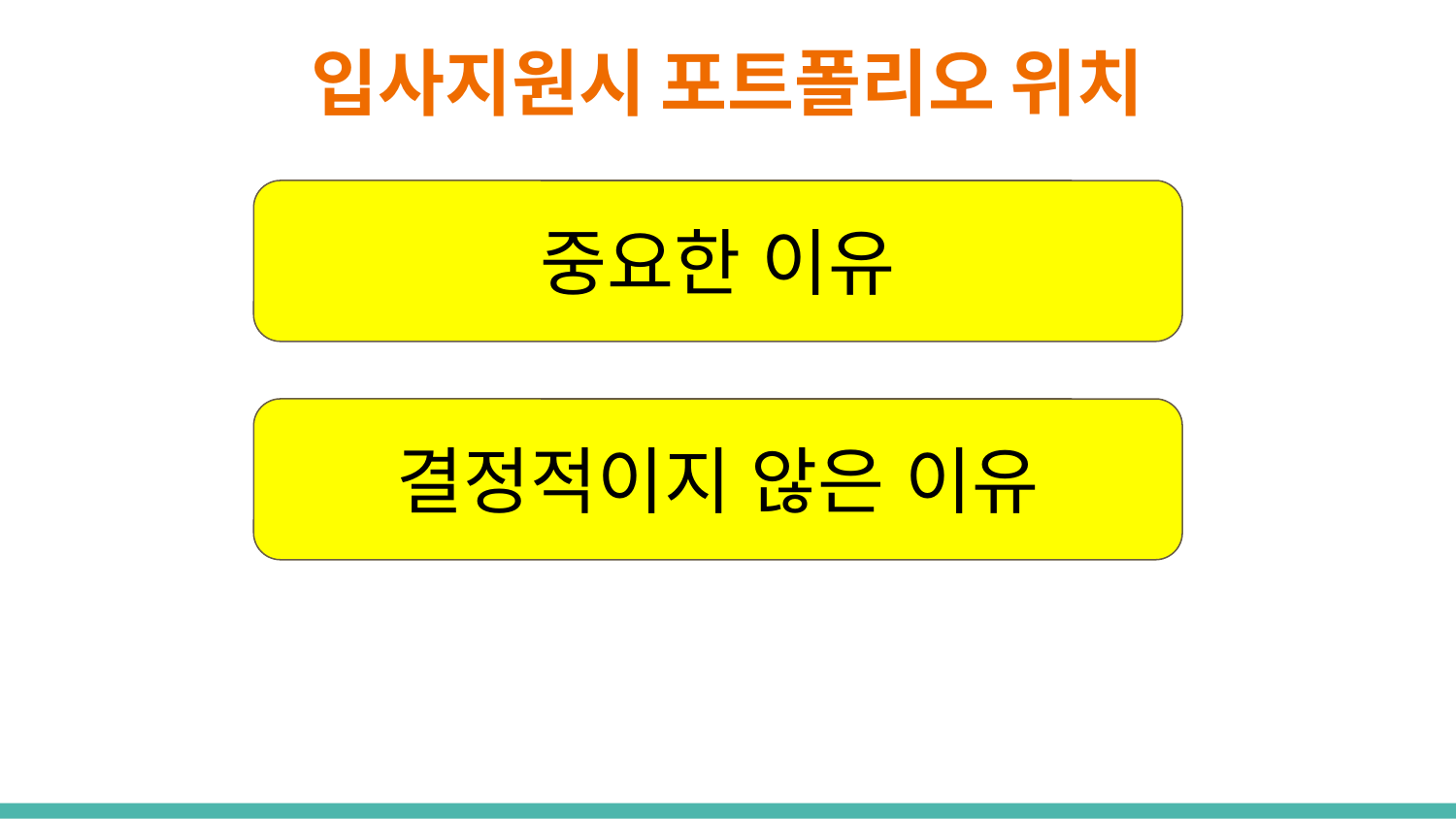

# 입사지원시 포트폴리오 위치
중요한 이유
결정적이지 않은 이유